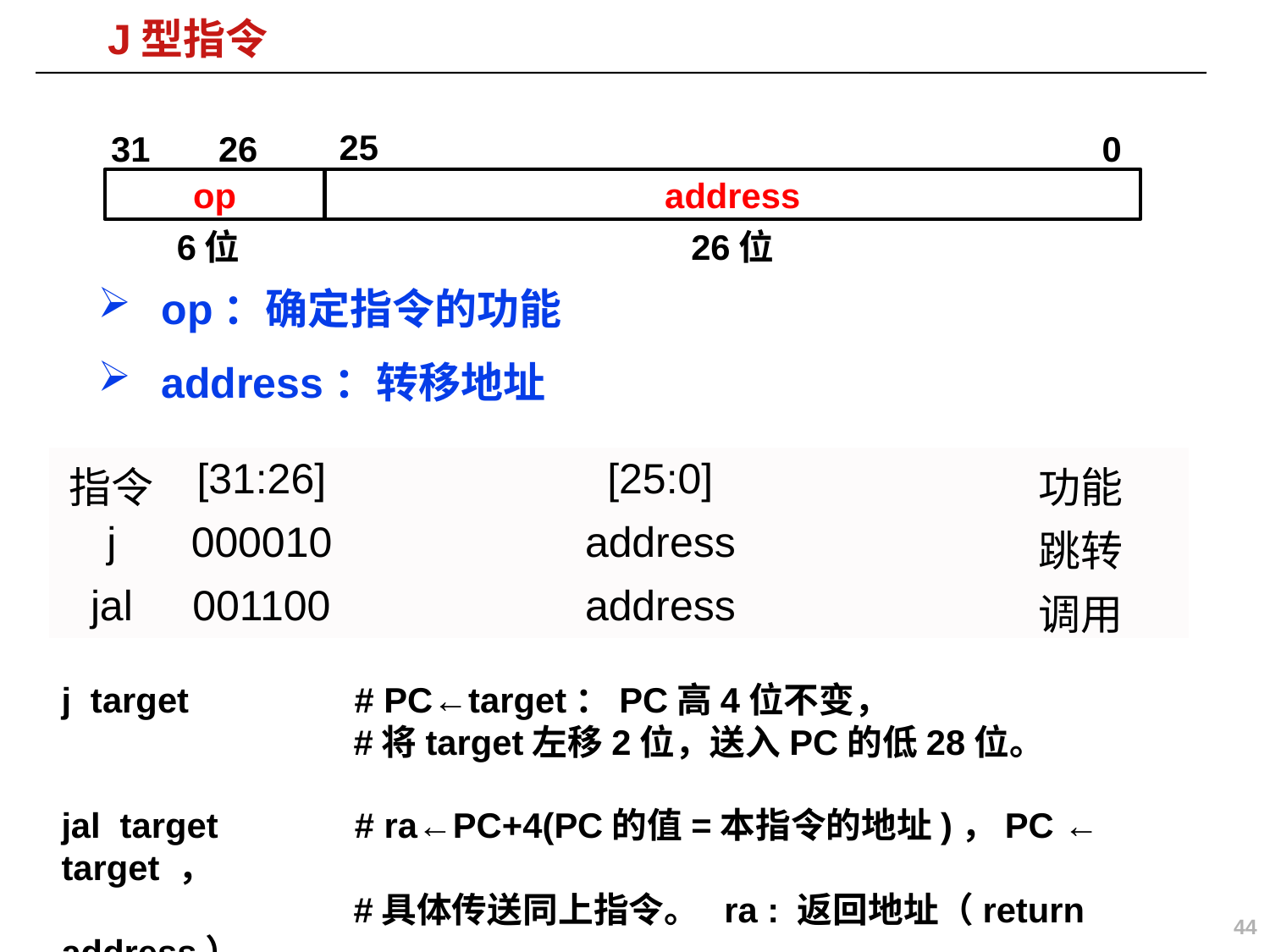

# J型指令
25
31       26

0
op
address
6位
26位

op：确定指令的功能
address：转移地址
| 指令 | [31:26] | [25:0] | 功能 |
| --- | --- | --- | --- |
| j | 000010 | address | 跳转 |
| jal | 001100 | address | 调用 |
j  target                 # PC←target：PC高4位不变，
                              #将target左移2位，送入PC的低28位。
jal  target              # ra←PC+4(PC的值=本指令的地址)，PC ← target ，
                              #具体传送同上指令。  ra : 返回地址（return address）
44